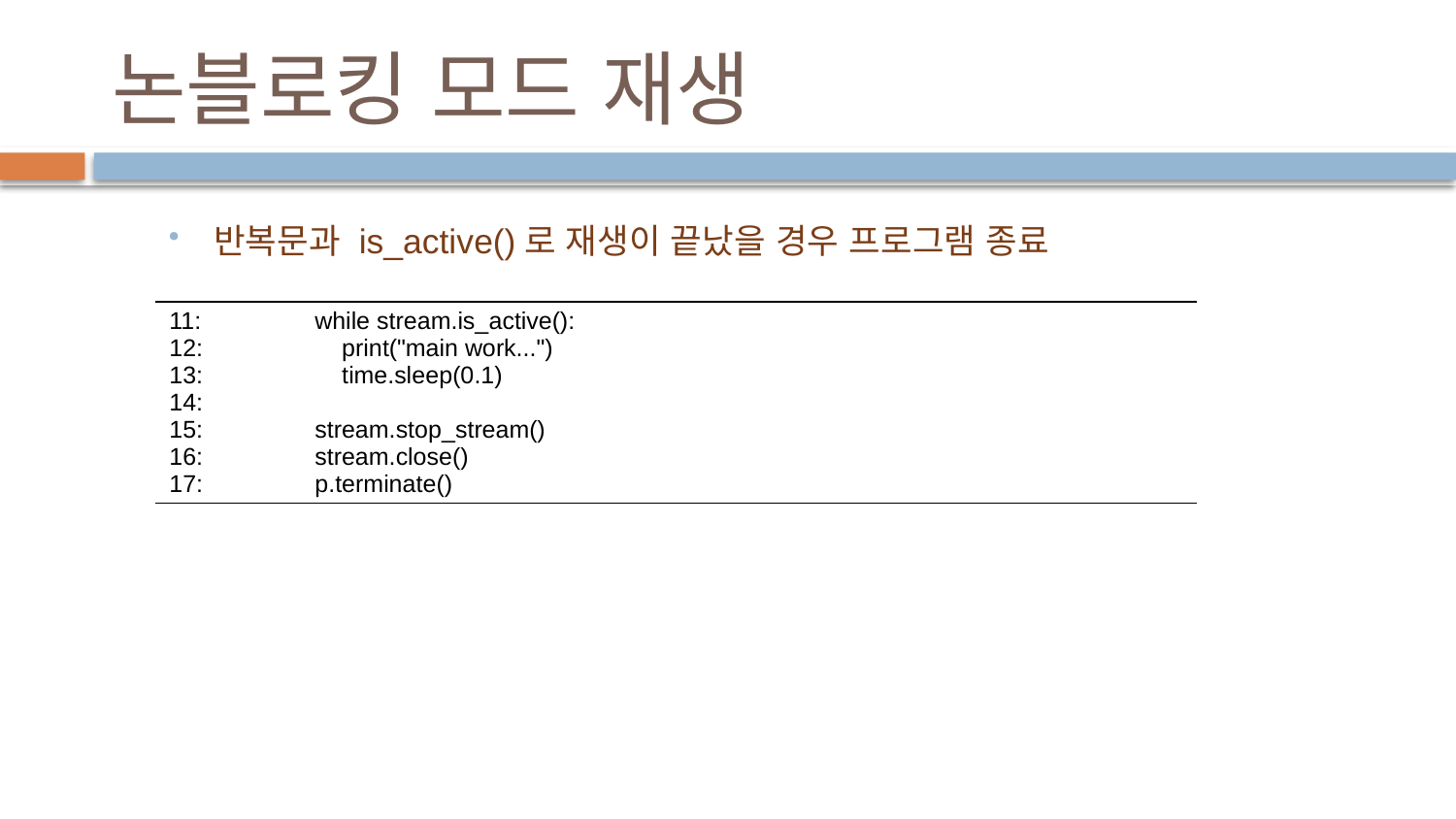

# 논블로킹 모드 재생
반복문과 is_active()로 재생이 끝났을 경우 프로그램 종료
| 11: while stream.is\_active(): 12: print("main work...") 13: time.sleep(0.1) 14: 15: stream.stop\_stream() 16: stream.close() 17: p.terminate() |
| --- |